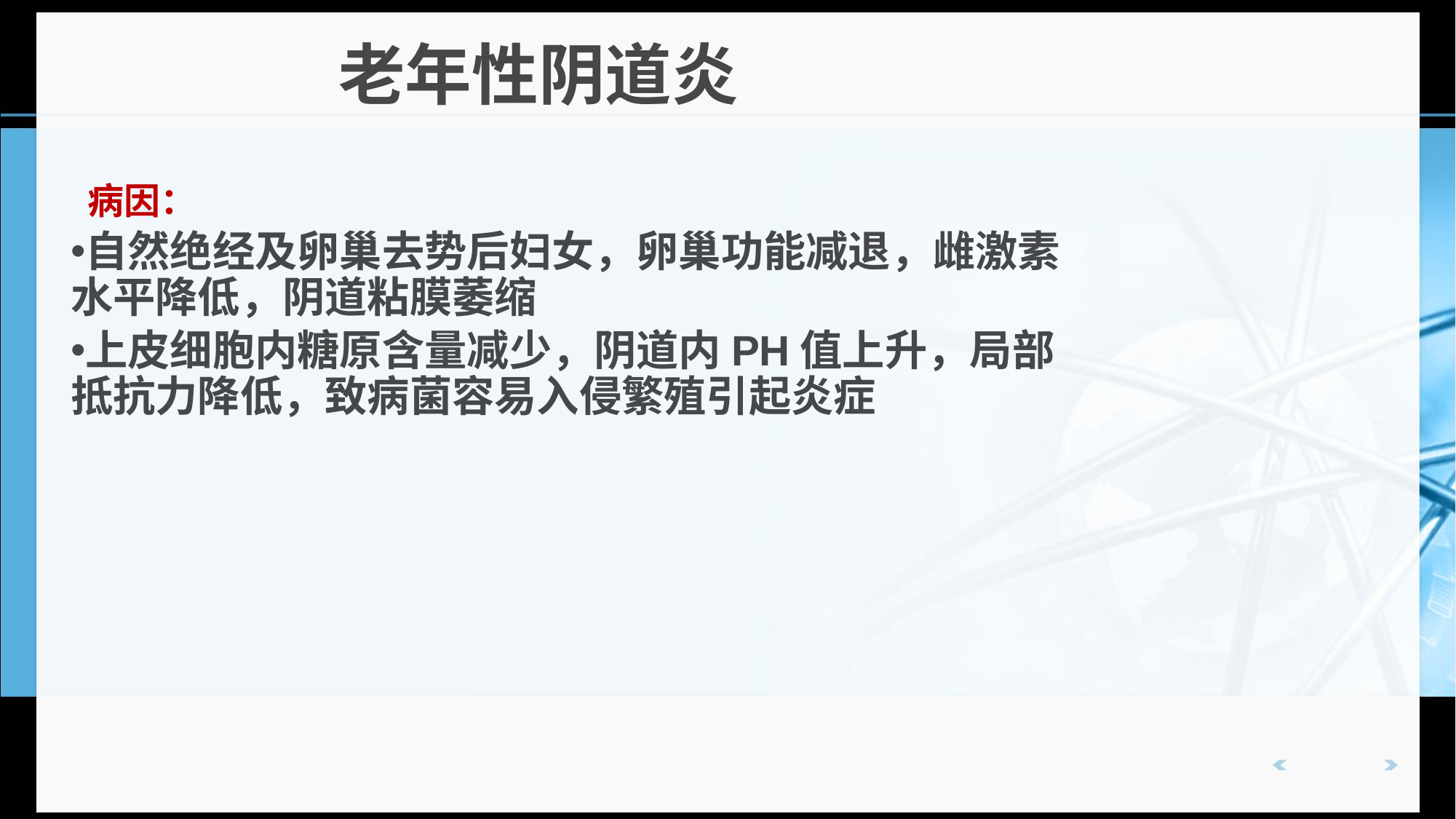

老年性阴道炎

 病因：
自然绝经及卵巢去势后妇女，卵巢功能减退，雌激素水平降低，阴道粘膜萎缩
上皮细胞内糖原含量减少，阴道内PH值上升，局部抵抗力降低，致病菌容易入侵繁殖引起炎症